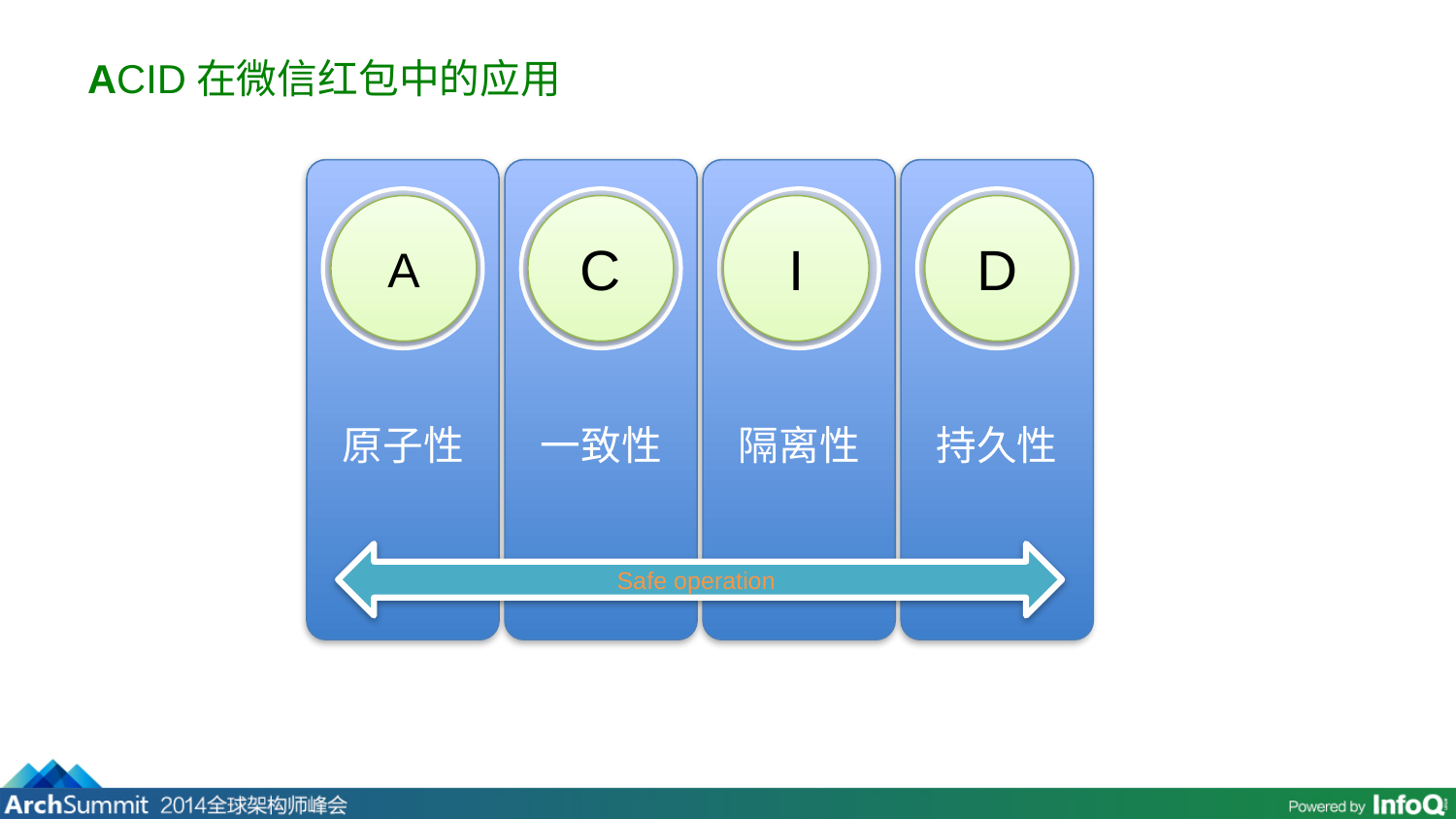

# ACID在微信红包中的应用
原子性
一致性
隔离性
持久性
A
C
I
D
Safe operation